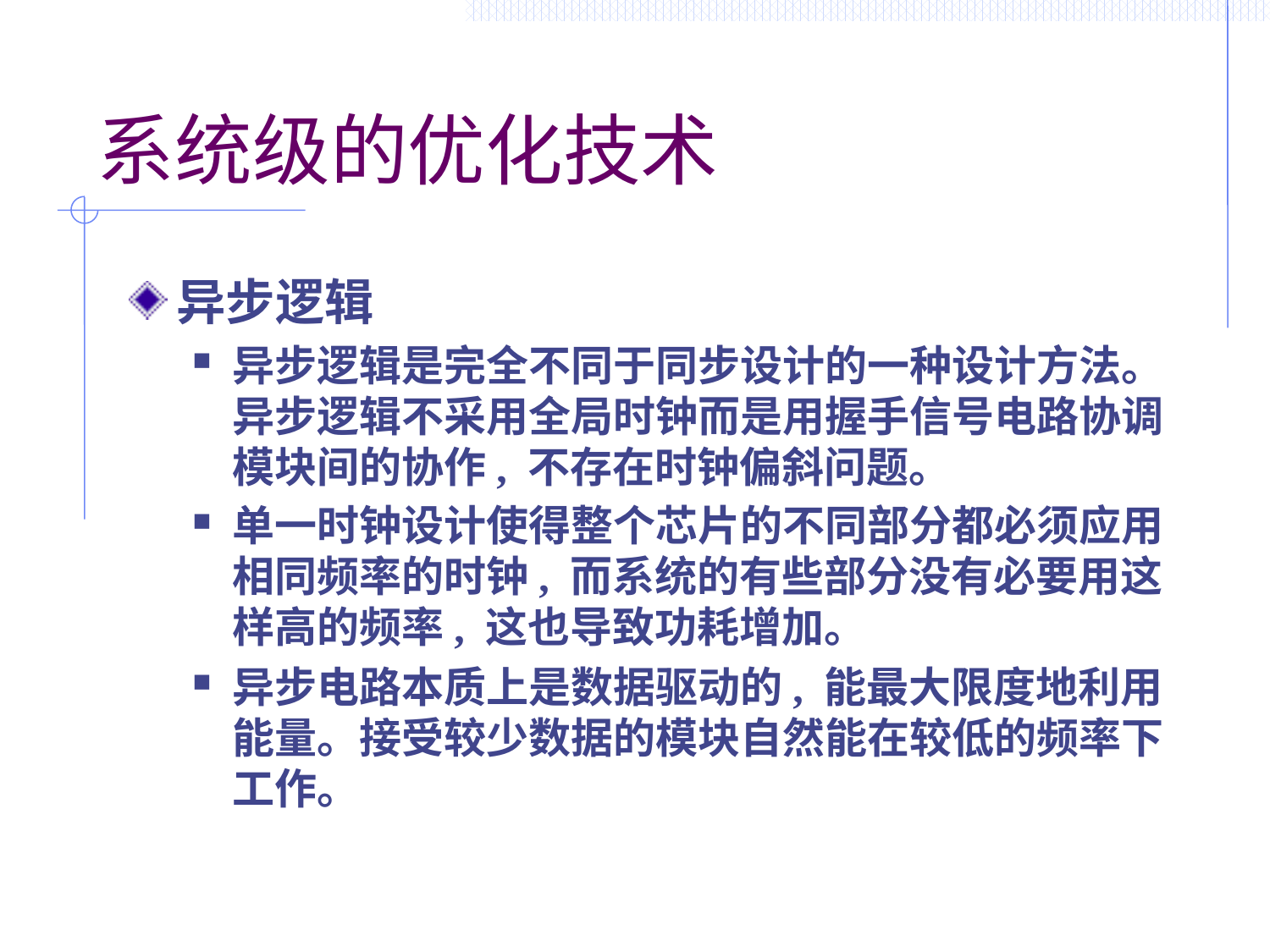

# 系统级的优化技术
异步逻辑
异步逻辑是完全不同于同步设计的一种设计方法。异步逻辑不采用全局时钟而是用握手信号电路协调模块间的协作, 不存在时钟偏斜问题。
单一时钟设计使得整个芯片的不同部分都必须应用相同频率的时钟, 而系统的有些部分没有必要用这样高的频率, 这也导致功耗增加。
异步电路本质上是数据驱动的, 能最大限度地利用能量。接受较少数据的模块自然能在较低的频率下工作。